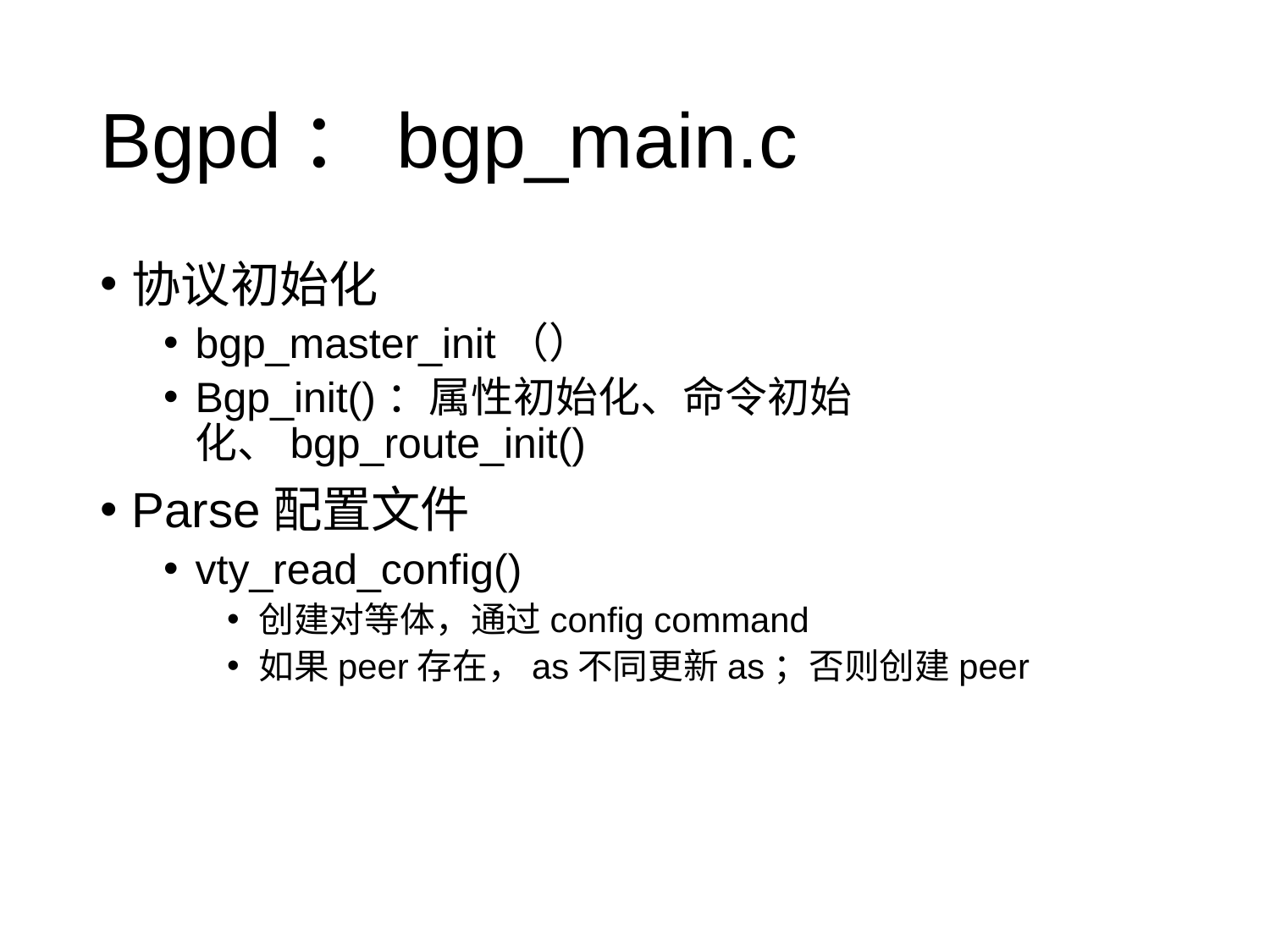

# Bgpd：bgp_main.c
协议初始化
bgp_master_init（）
Bgp_init()：属性初始化、命令初始化、bgp_route_init()
Parse配置文件
vty_read_config()
创建对等体，通过config command
如果peer存在，as不同更新as；否则创建peer